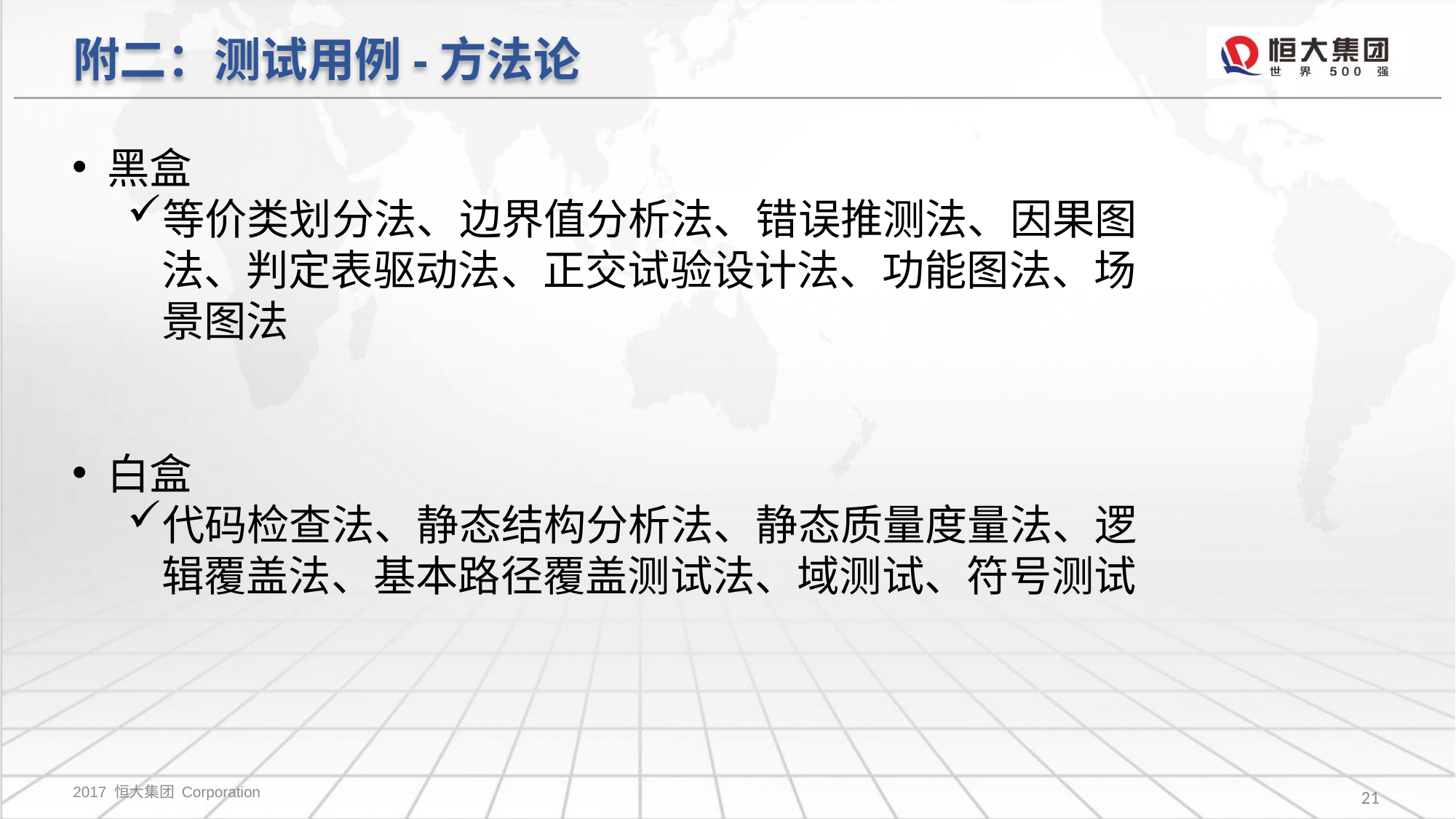

# 附二：测试用例-方法论
黑盒
等价类划分法、边界值分析法、错误推测法、因果图法、判定表驱动法、正交试验设计法、功能图法、场景图法

白盒
代码检查法、静态结构分析法、静态质量度量法、逻辑覆盖法、基本路径覆盖测试法、域测试、符号测试

2017 恒大集团 Corporation
21